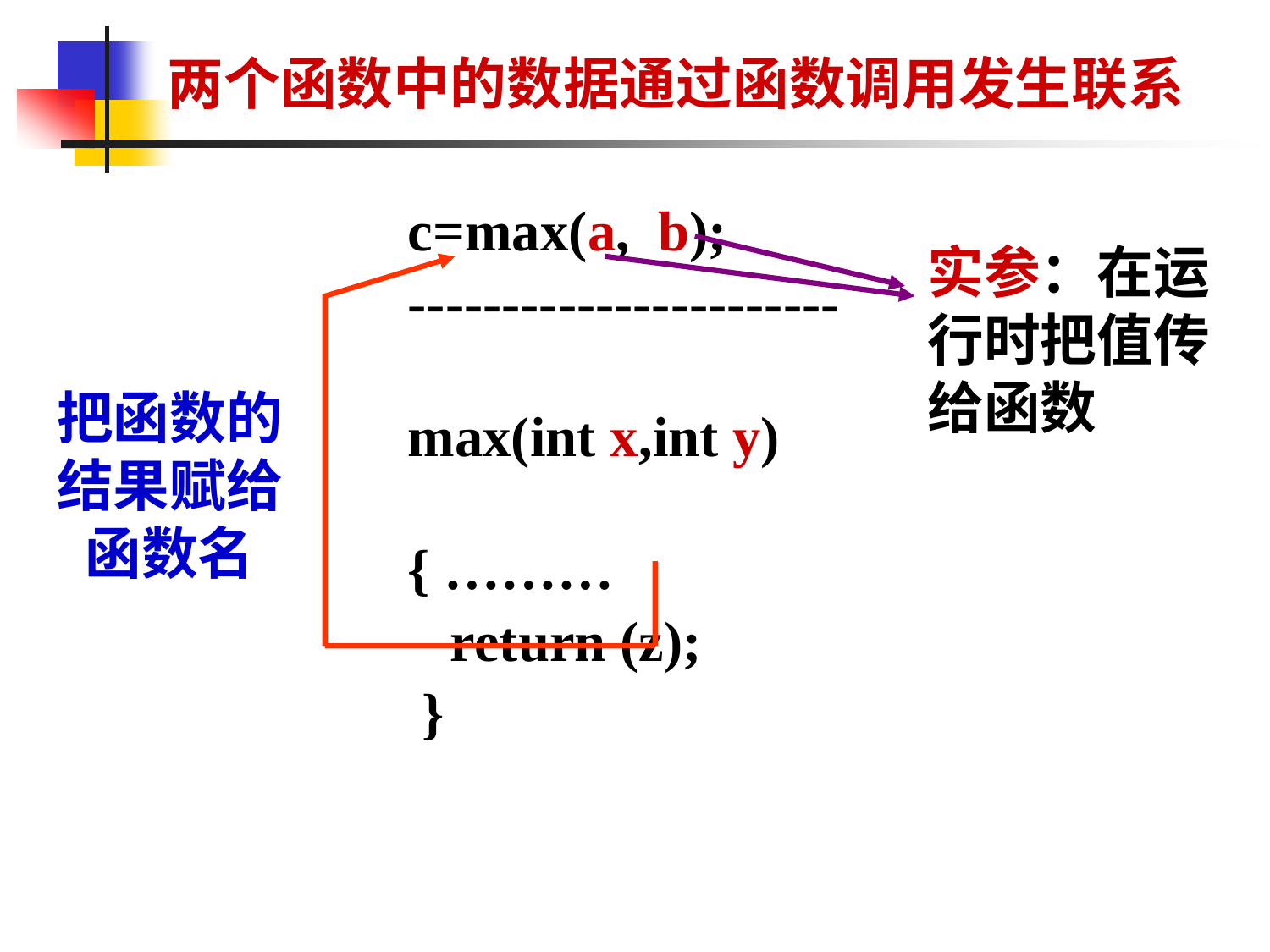

两个函数中的数据通过函数调用发生联系
                        c=max(a,  b);
                        -----------------------
                        max(int x,int y)
                        { ………
                           return (z);
                         }
实参：在运行时把值传给函数

把函数的结果赋给函数名